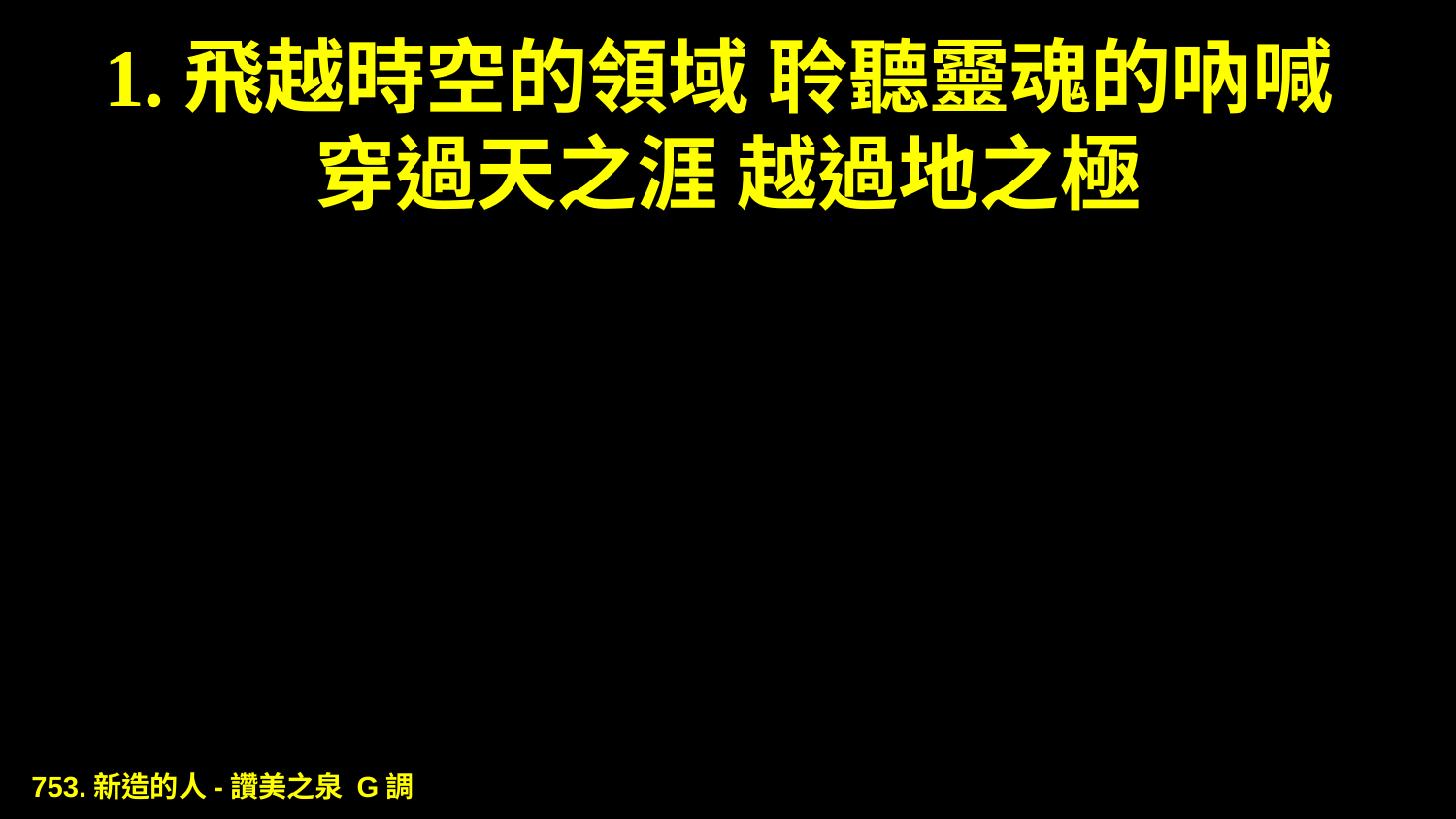

# 1.飛越時空的領域 聆聽靈魂的吶喊 穿過天之涯 越過地之極
753.新造的人-讚美之泉 G調